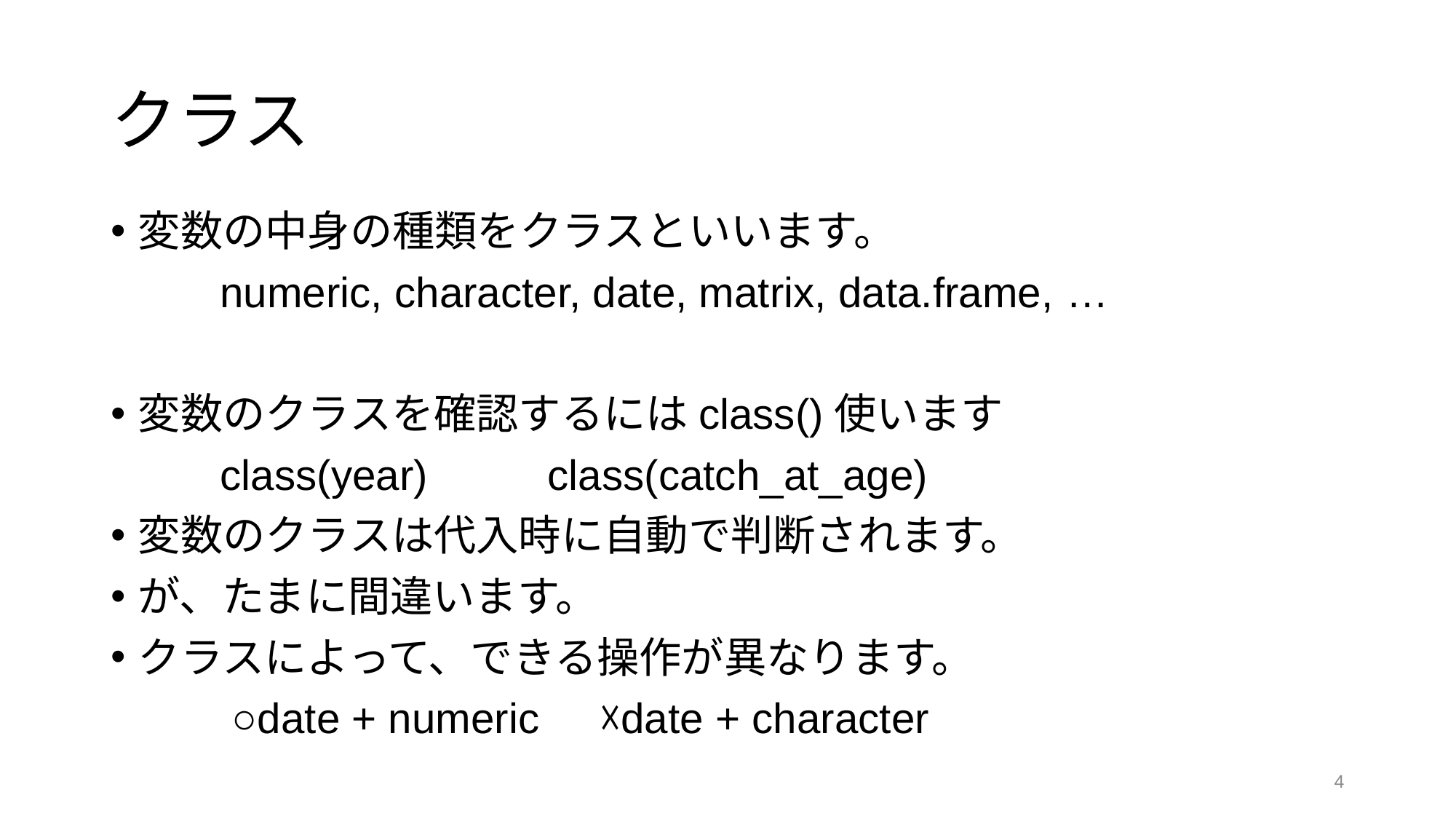

# クラス
変数の中身の種類をクラスといいます。
	numeric, character, date, matrix, data.frame, …

変数のクラスを確認するにはclass()使います
	class(year)		class(catch_at_age)
変数のクラスは代入時に自動で判断されます。
が、たまに間違います。
クラスによって、できる操作が異なります。
	 ○date + numeric     ☓date + character

4